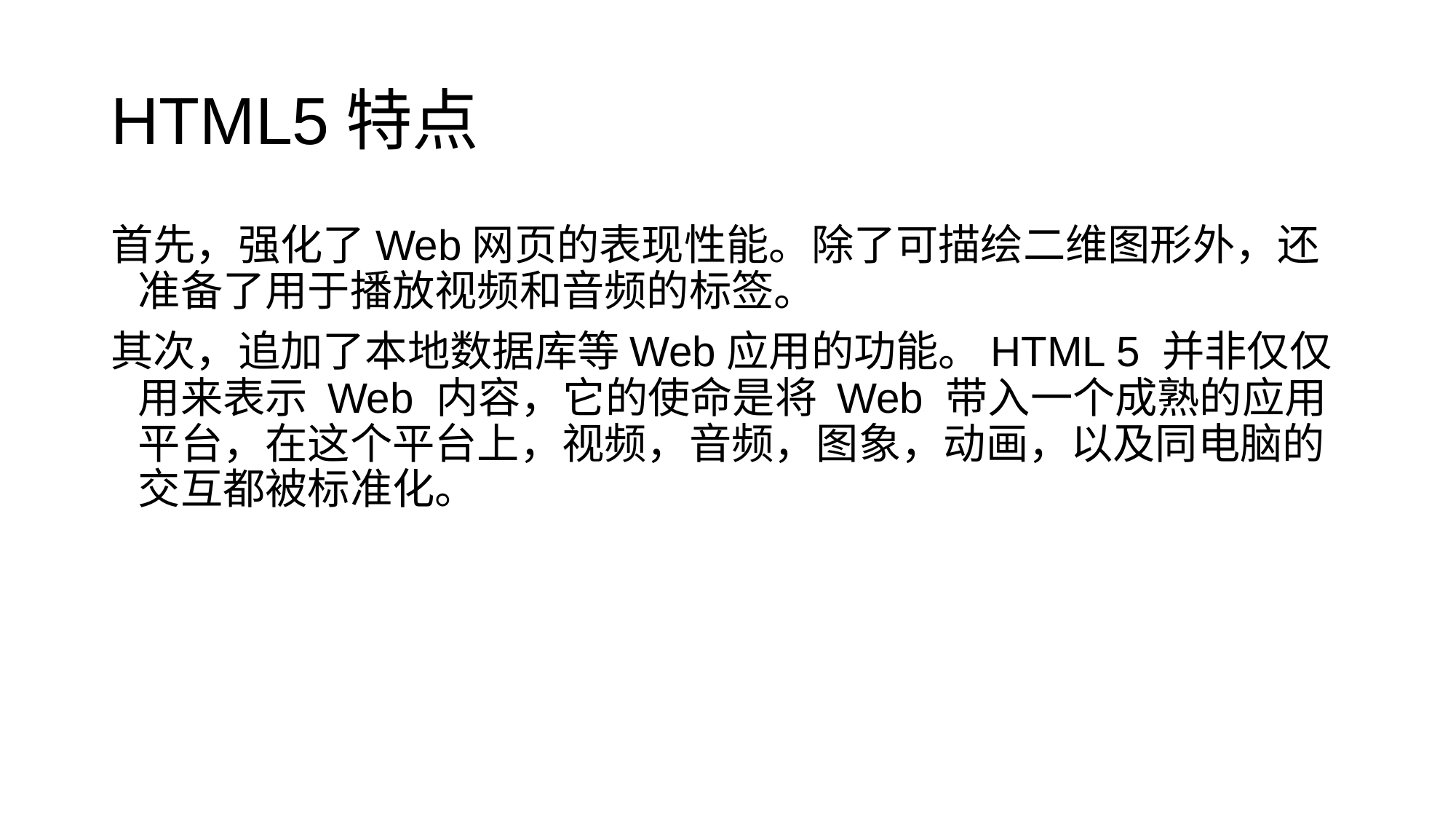

# HTML5特点
首先，强化了Web网页的表现性能。除了可描绘二维图形外，还准备了用于播放视频和音频的标签。
其次，追加了本地数据库等Web应用的功能。HTML 5 并非仅仅用来表示 Web 内容，它的使命是将 Web 带入一个成熟的应用平台，在这个平台上，视频，音频，图象，动画，以及同电脑的交互都被标准化。